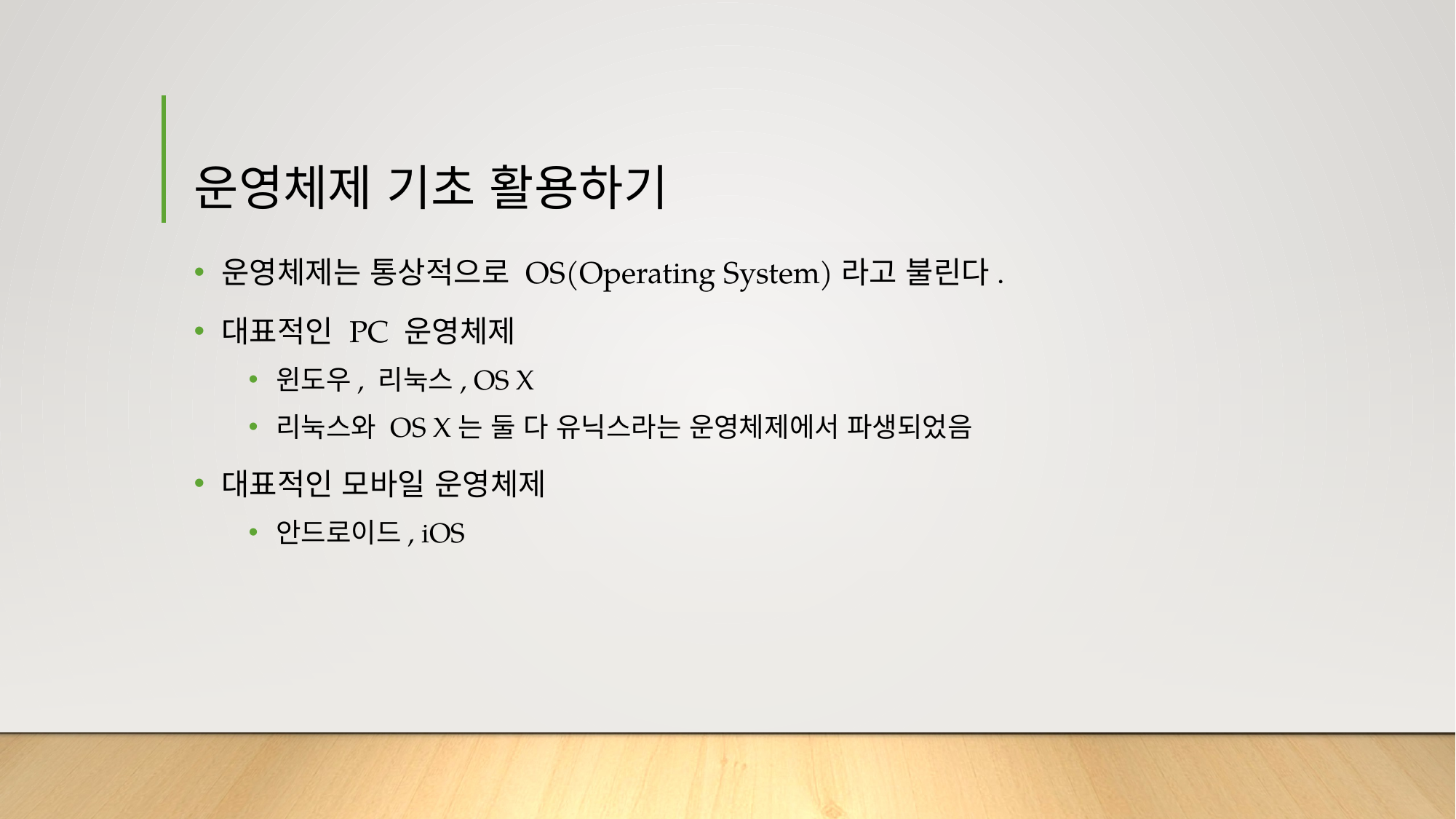

# 운영체제 기초 활용하기
운영체제는 통상적으로 OS(Operating System)라고 불린다.
대표적인 PC 운영체제
윈도우, 리눅스, OS X
리눅스와 OS X는 둘 다 유닉스라는 운영체제에서 파생되었음
대표적인 모바일 운영체제
안드로이드, iOS